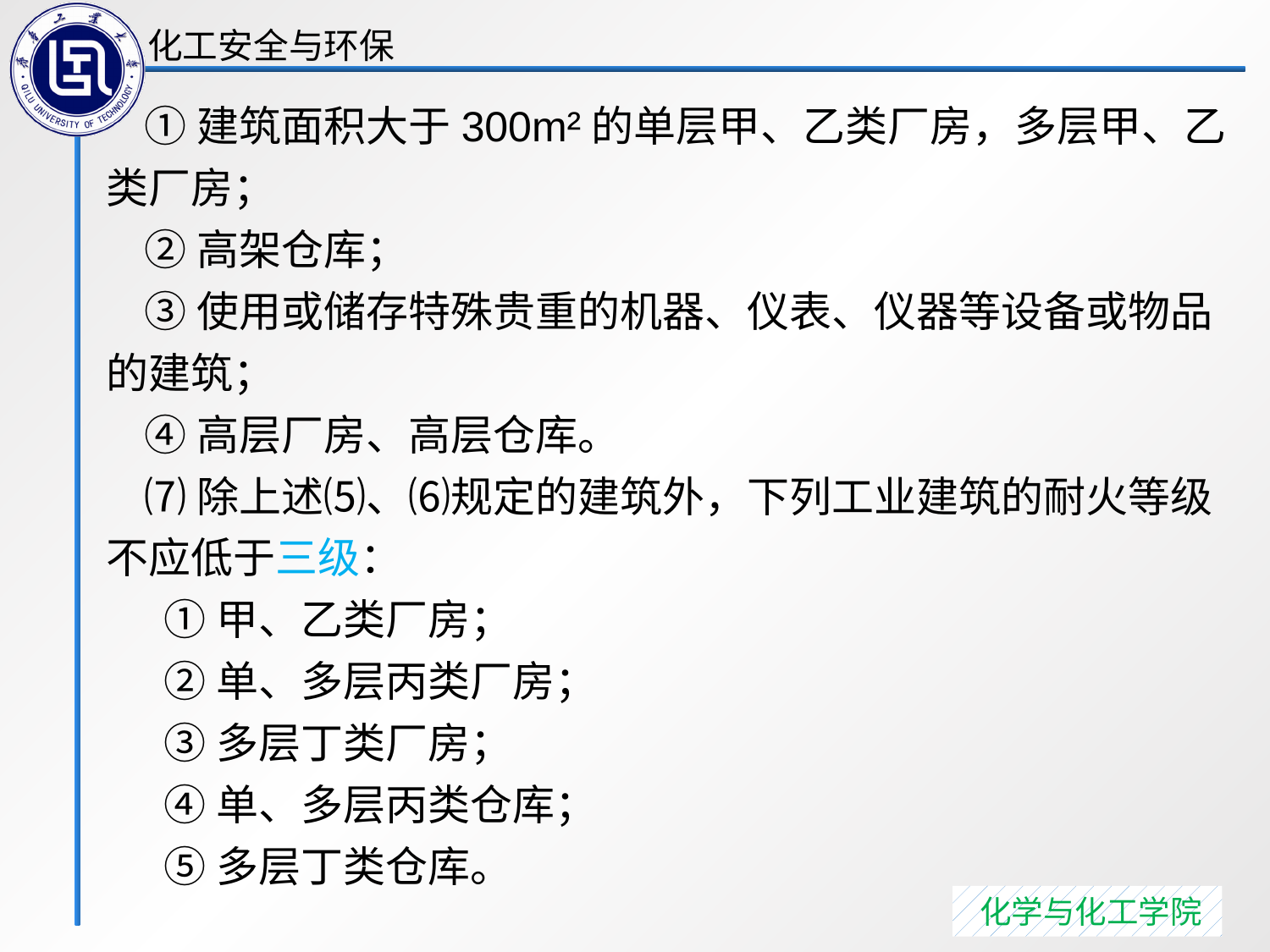

①建筑面积大于300m²的单层甲、乙类厂房，多层甲、乙类厂房；
    ②高架仓库；
    ③使用或储存特殊贵重的机器、仪表、仪器等设备或物品的建筑；
    ④高层厂房、高层仓库。
    ⑺除上述⑸、⑹规定的建筑外，下列工业建筑的耐火等级不应低于三级：
      ①甲、乙类厂房；
      ②单、多层丙类厂房；
      ③多层丁类厂房；
      ④单、多层丙类仓库；
      ⑤多层丁类仓库。